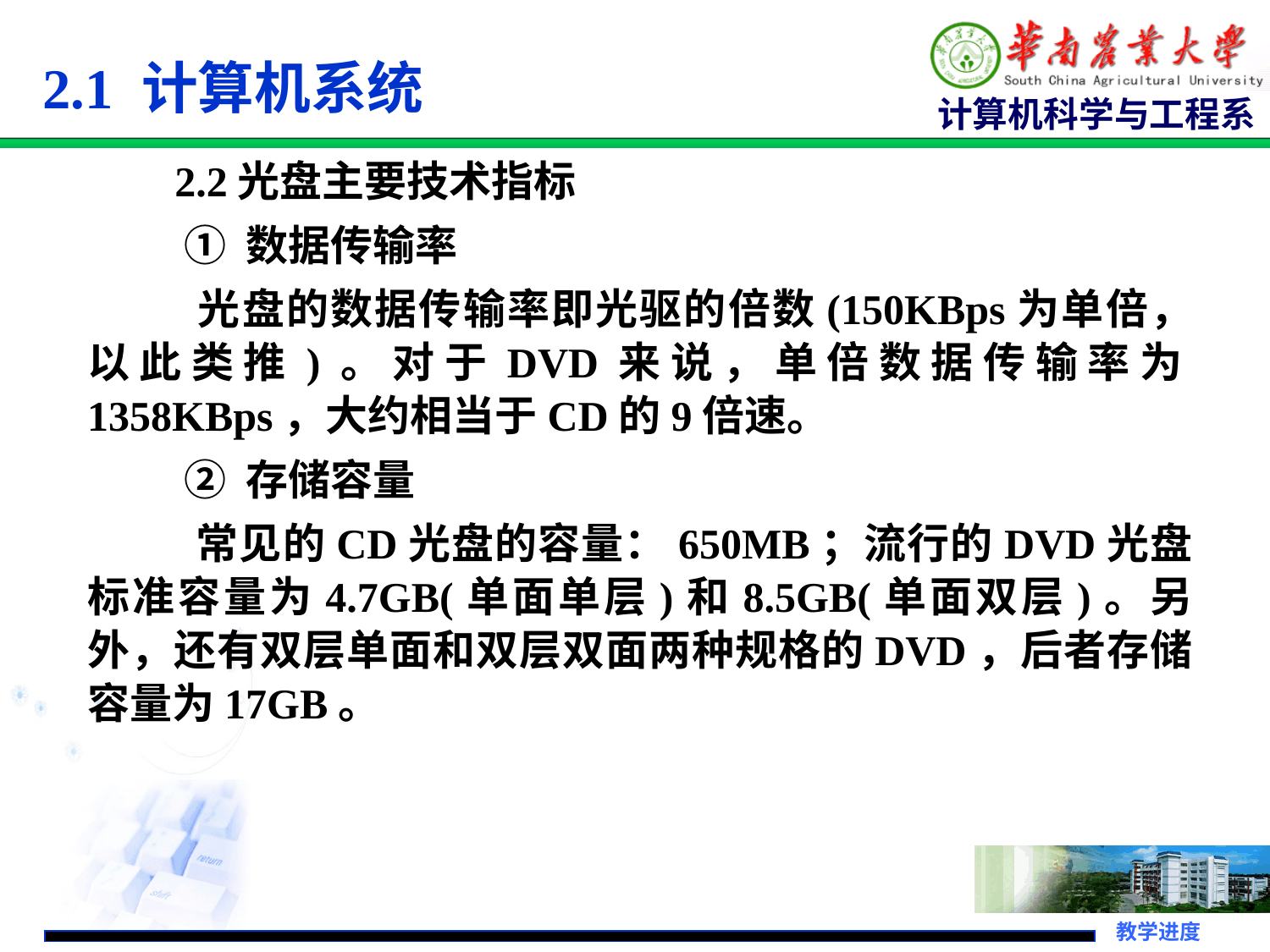

2.1 计算机系统
2.2光盘主要技术指标
 ① 数据传输率
 光盘的数据传输率即光驱的倍数(150KBps为单倍，以此类推)。对于DVD来说，单倍数据传输率为1358KBps，大约相当于CD的9倍速。
 ② 存储容量
 常见的CD光盘的容量：650MB；流行的DVD光盘标准容量为4.7GB(单面单层)和8.5GB(单面双层)。另外，还有双层单面和双层双面两种规格的DVD，后者存储容量为17GB。